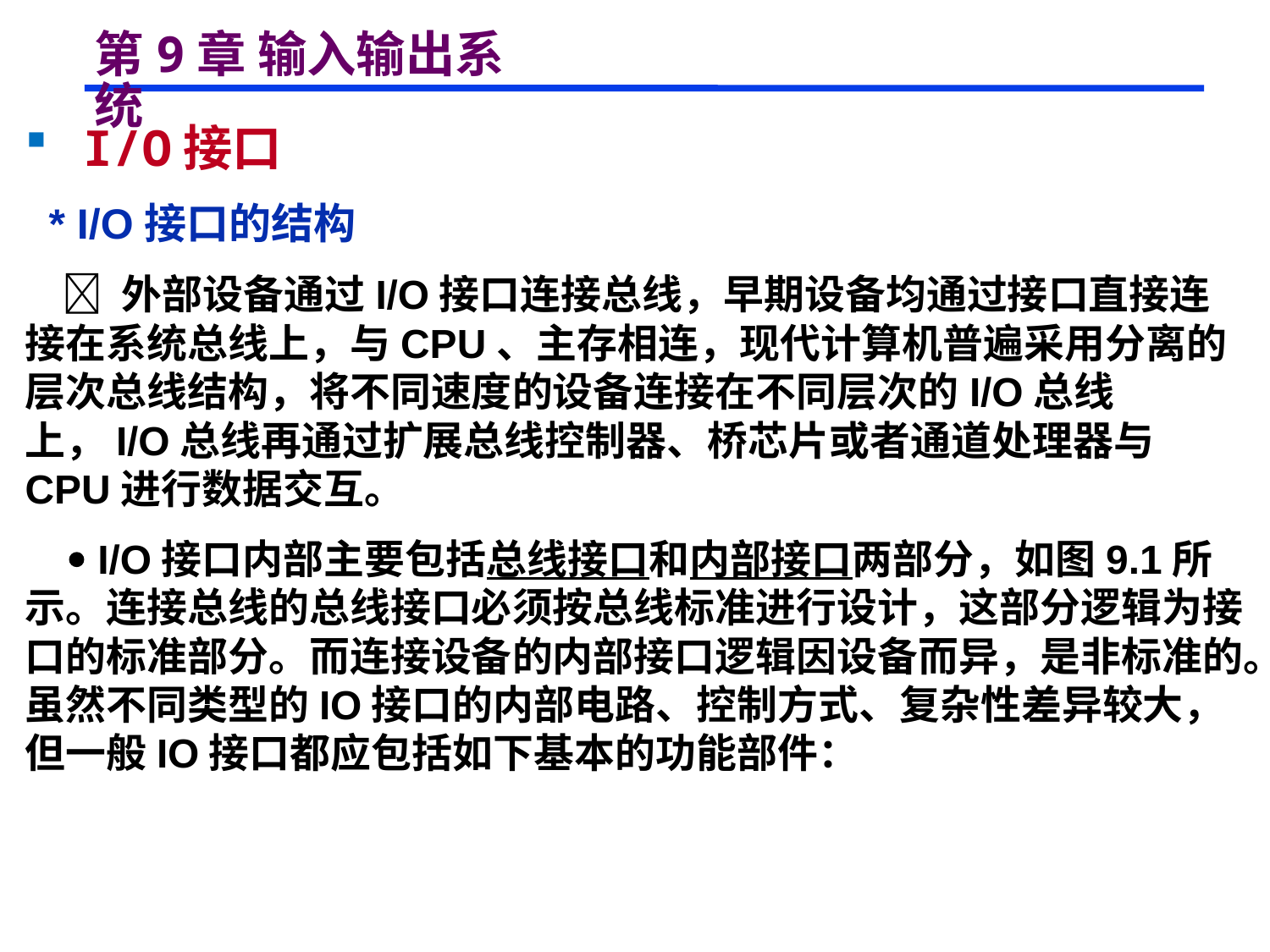

# 第9章 输入输出系统
 I/O接口
  * I/O接口的结构
    • 外部设备通过I/O接口连接总线，早期设备均通过接口直接连接在系统总线上，与CPU、主存相连，现代计算机普遍采用分离的层次总线结构，将不同速度的设备连接在不同层次的I/O总线上，I/O总线再通过扩展总线控制器、桥芯片或者通道处理器与CPU进行数据交互。
    • I/O接口内部主要包括总线接口和内部接口两部分，如图9.1所示。连接总线的总线接口必须按总线标准进行设计，这部分逻辑为接口的标准部分。而连接设备的内部接口逻辑因设备而异，是非标准的。虽然不同类型的IO接口的内部电路、控制方式、复杂性差异较大，但一般IO接口都应包括如下基本的功能部件：